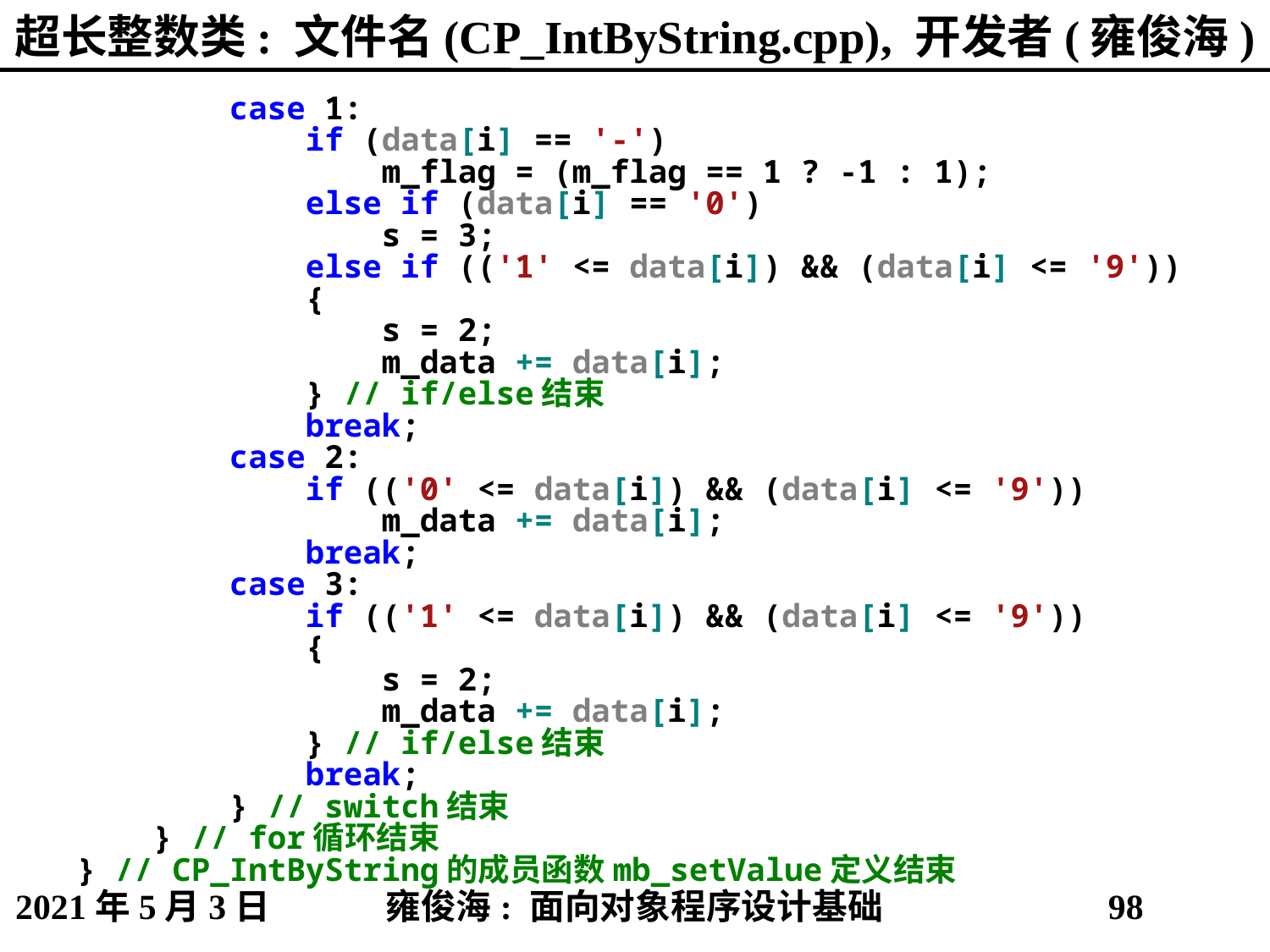

# 超长整数类: 文件名(CP_IntByString.cpp), 开发者(雍俊海)

        case 1:
            if (data[i] == '-')
                m_flag = (m_flag == 1 ? -1 : 1);
            else if (data[i] == '0')
                s = 3;
            else if (('1' <= data[i]) && (data[i] <= '9'))
            {
                s = 2;
                m_data += data[i];
            } // if/else结束
            break;
        case 2:
            if (('0' <= data[i]) && (data[i] <= '9'))
                m_data += data[i];
            break;
        case 3:
            if (('1' <= data[i]) && (data[i] <= '9'))
            {
                s = 2;
                m_data += data[i];
            } // if/else结束
            break;
        } // switch结束
    } // for循环结束
} // CP_IntByString的成员函数mb_setValue定义结束
2021年5月3日
雍俊海: 面向对象程序设计基础
98